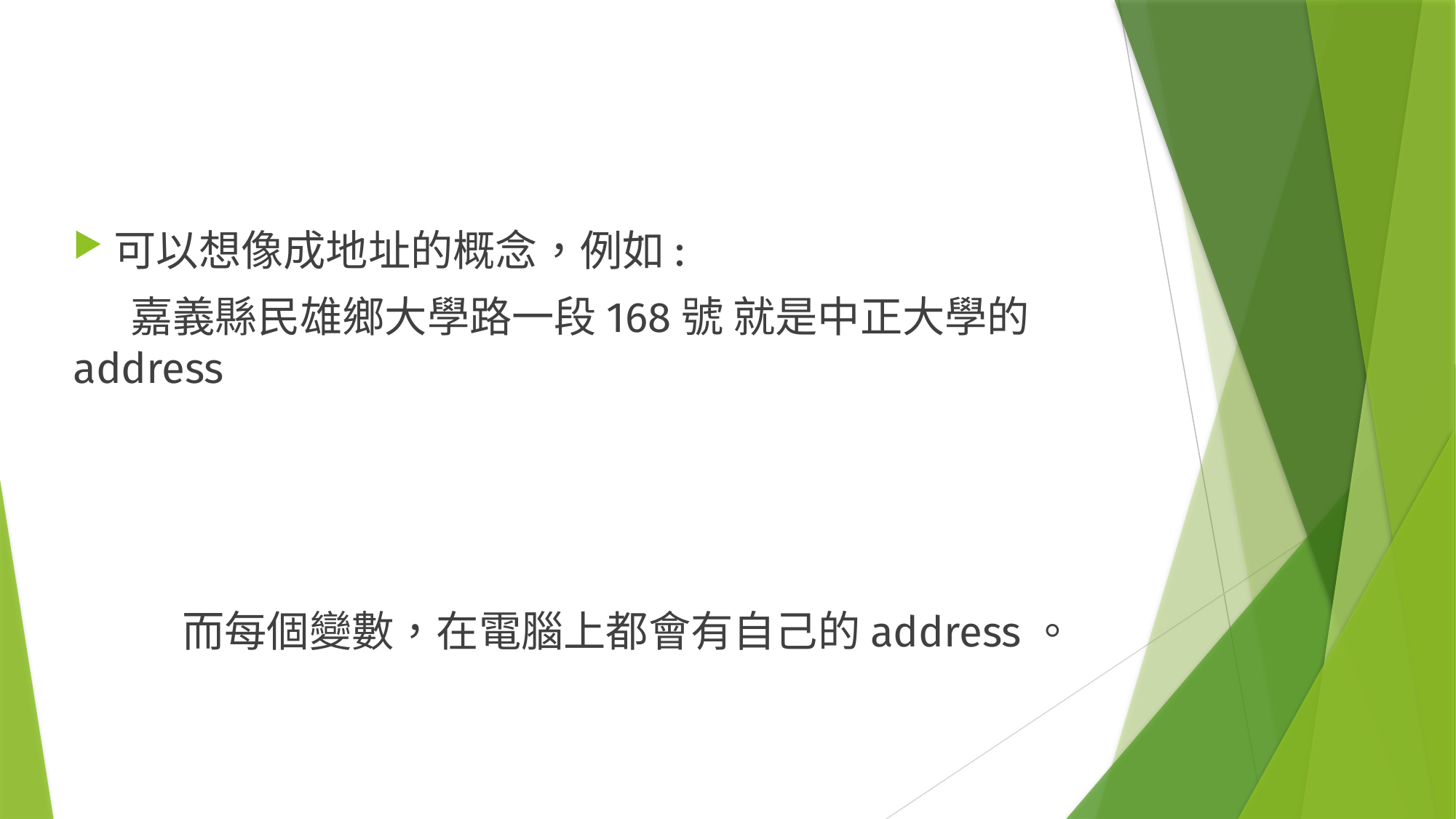

#
可以想像成地址的概念，例如:
     嘉義縣民雄鄉大學路一段168號 就是中正大學的 address

	而每個變數，在電腦上都會有自己的address。